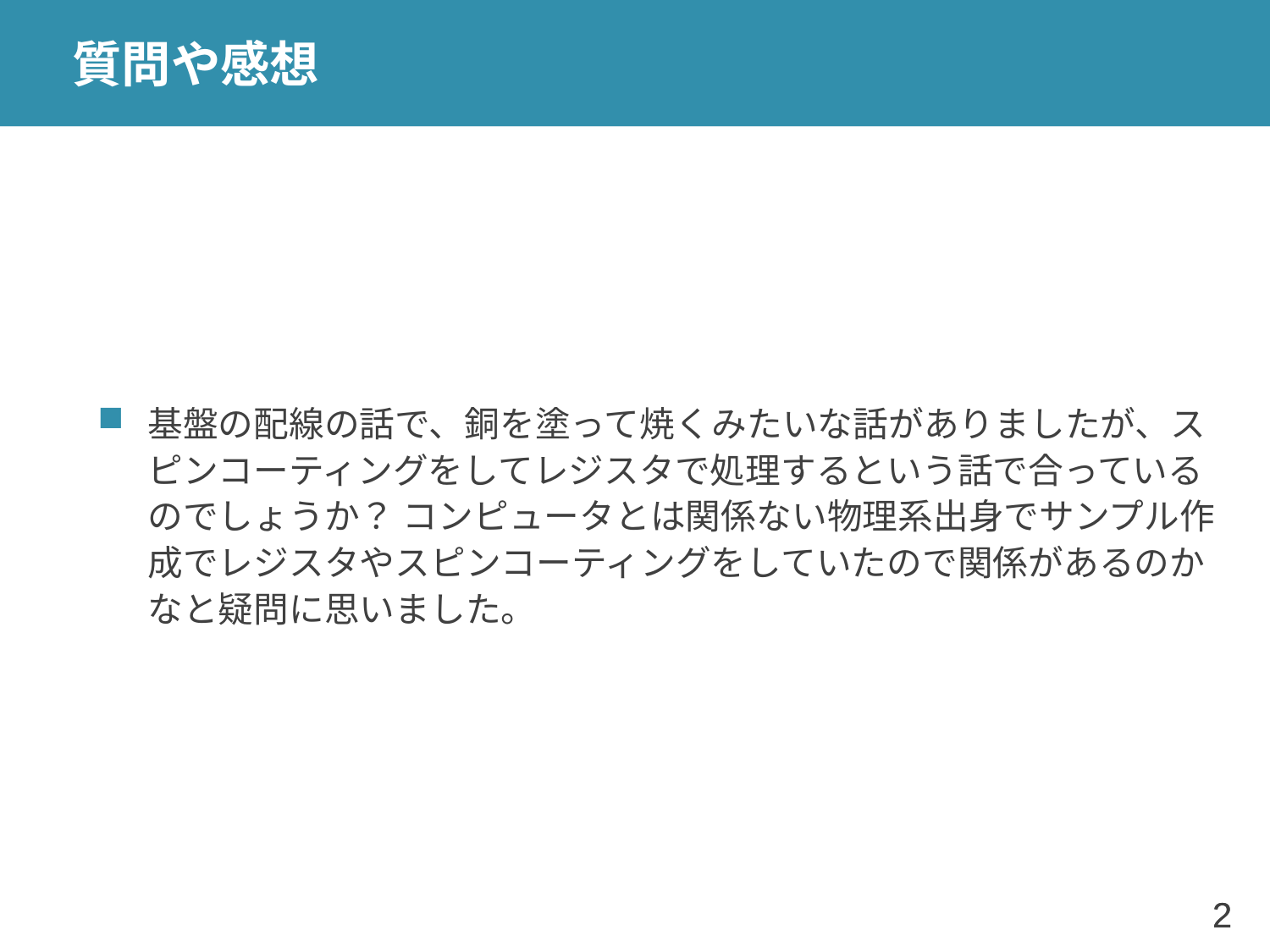

# 質問や感想
基盤の配線の話で、銅を塗って焼くみたいな話がありましたが、スピンコーティングをしてレジスタで処理するという話で合っているのでしょうか？ コンピュータとは関係ない物理系出身でサンプル作成でレジスタやスピンコーティングをしていたので関係があるのかなと疑問に思いました。